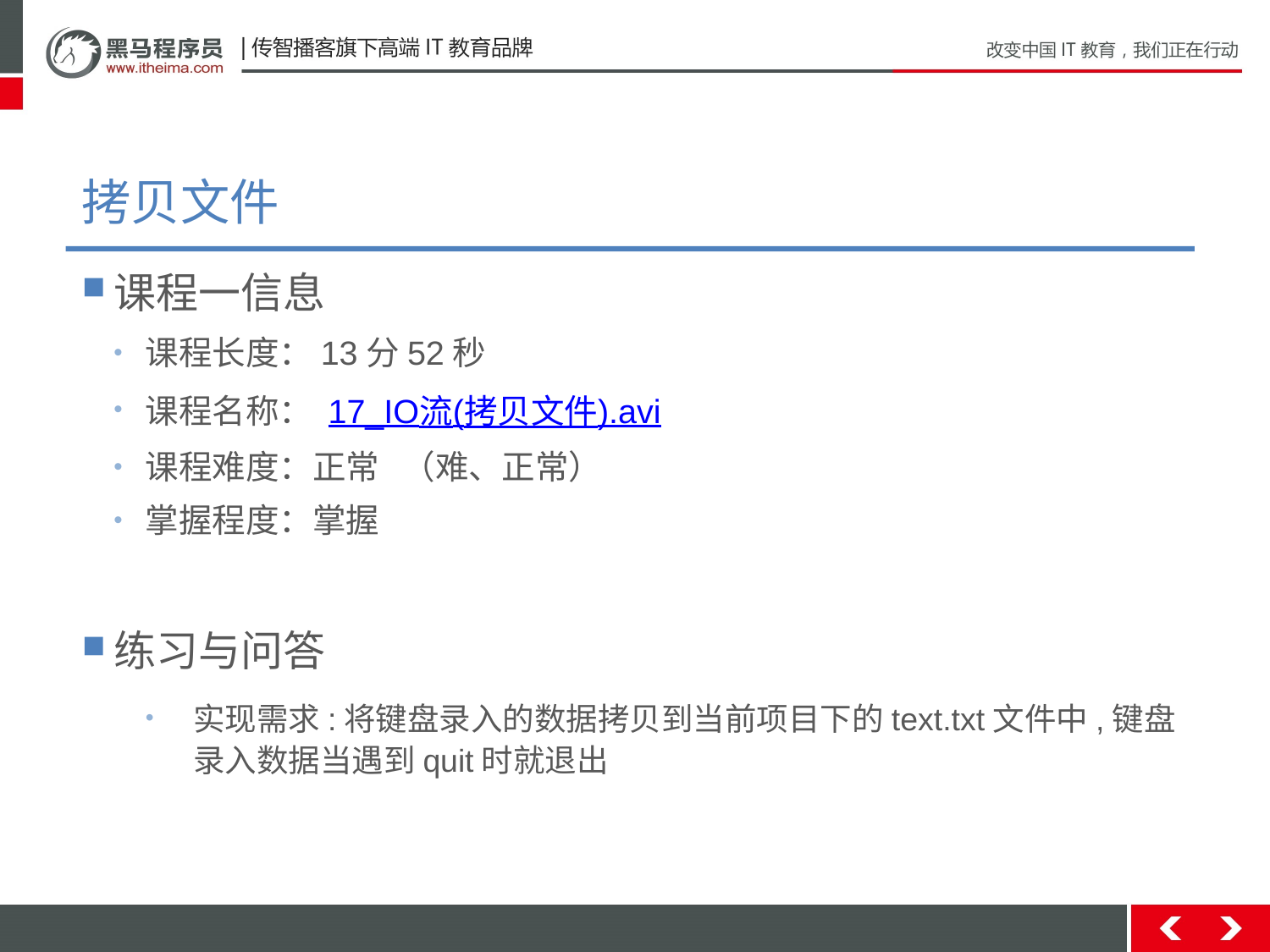

# 拷贝文件
课程一信息
课程长度：13分52秒
课程名称： 17_IO流(拷贝文件).avi
课程难度：正常   （难、正常）
掌握程度：掌握

练习与问答
实现需求:将键盘录入的数据拷贝到当前项目下的text.txt文件中,键盘录入数据当遇到quit时就退出